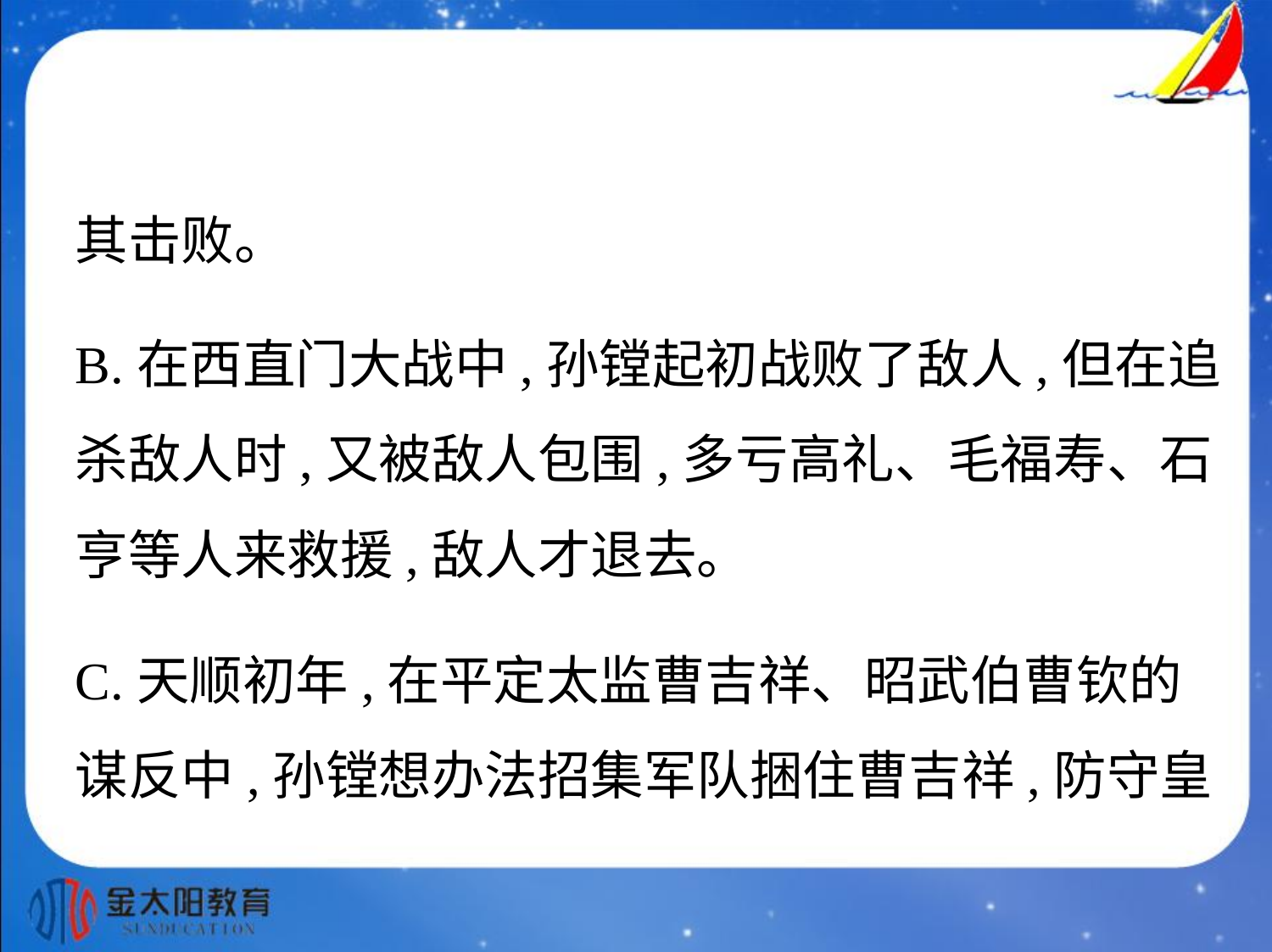

其击败。
B.在西直门大战中,孙镗起初战败了敌人,但在追
杀敌人时,又被敌人包围,多亏高礼、毛福寿、石
亨等人来救援,敌人才退去。
C.天顺初年,在平定太监曹吉祥、昭武伯曹钦的
谋反中,孙镗想办法招集军队捆住曹吉祥,防守皇